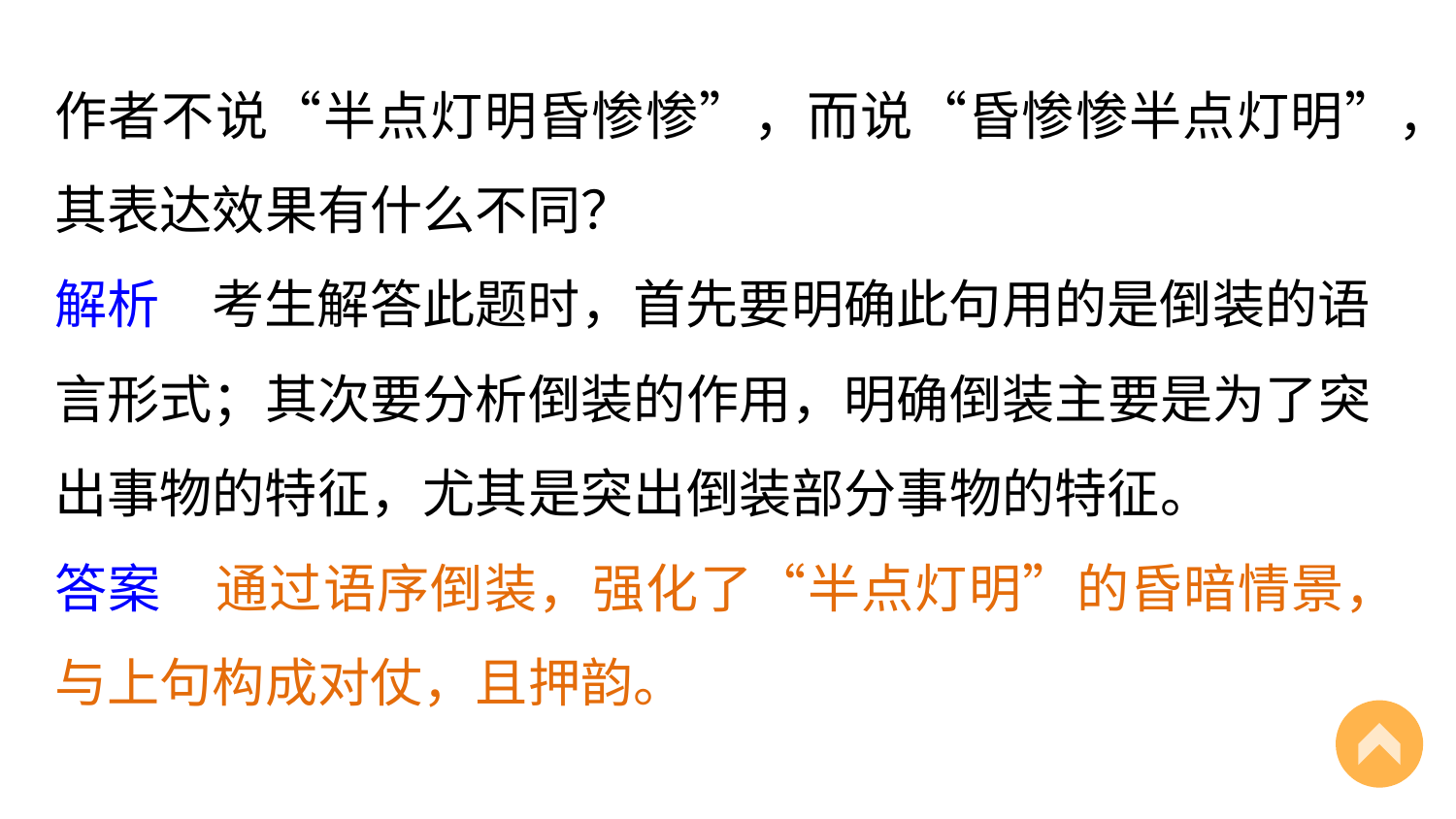

作者不说“半点灯明昏惨惨”，而说“昏惨惨半点灯明”，其表达效果有什么不同？
解析　考生解答此题时，首先要明确此句用的是倒装的语言形式；其次要分析倒装的作用，明确倒装主要是为了突出事物的特征，尤其是突出倒装部分事物的特征。
答案　通过语序倒装，强化了“半点灯明”的昏暗情景，与上句构成对仗，且押韵。